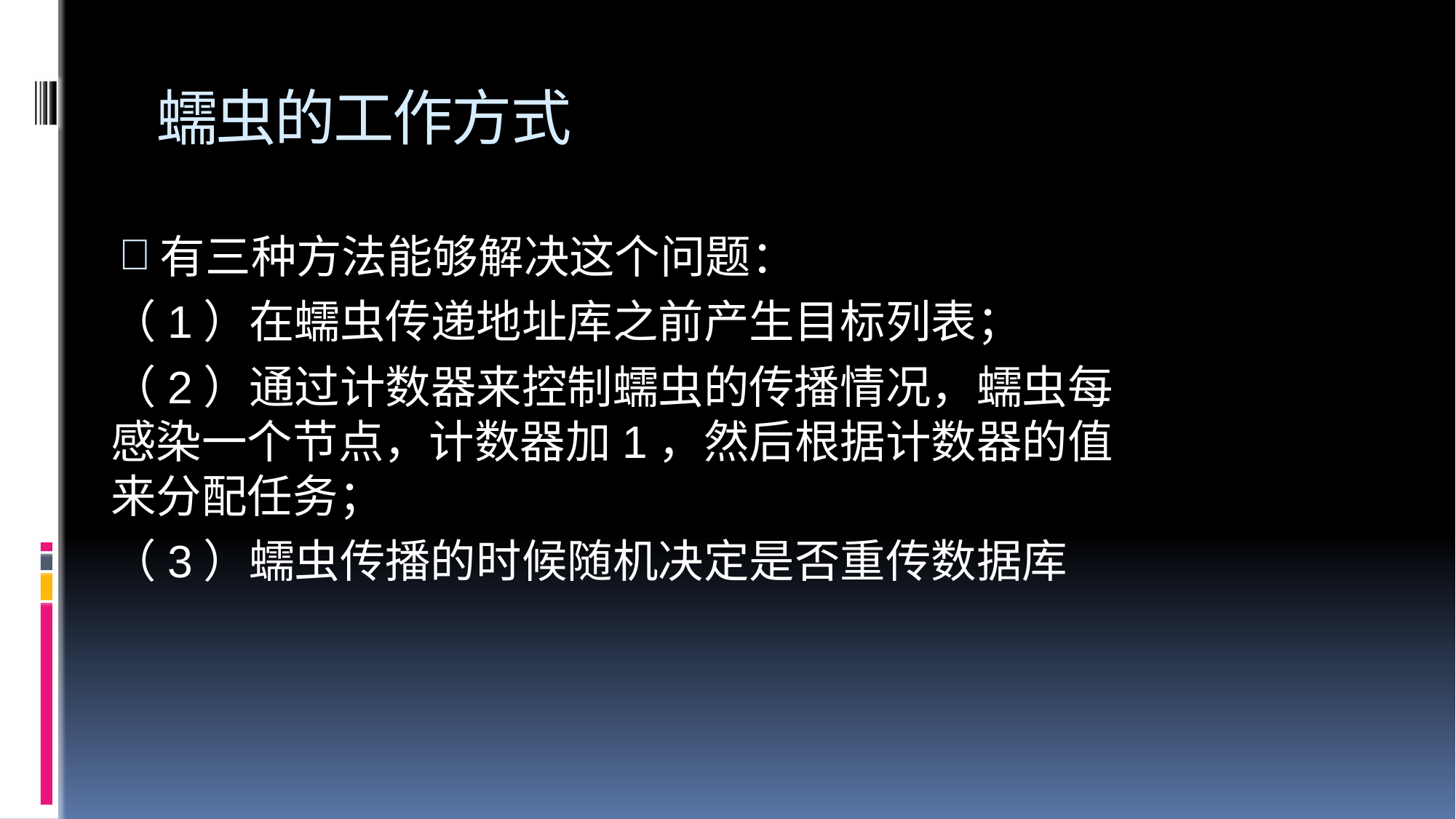

# 蠕虫的工作方式
有三种方法能够解决这个问题：
（1）在蠕虫传递地址库之前产生目标列表；
（2）通过计数器来控制蠕虫的传播情况，蠕虫每感染一个节点，计数器加1，然后根据计数器的值来分配任务；
（3）蠕虫传播的时候随机决定是否重传数据库